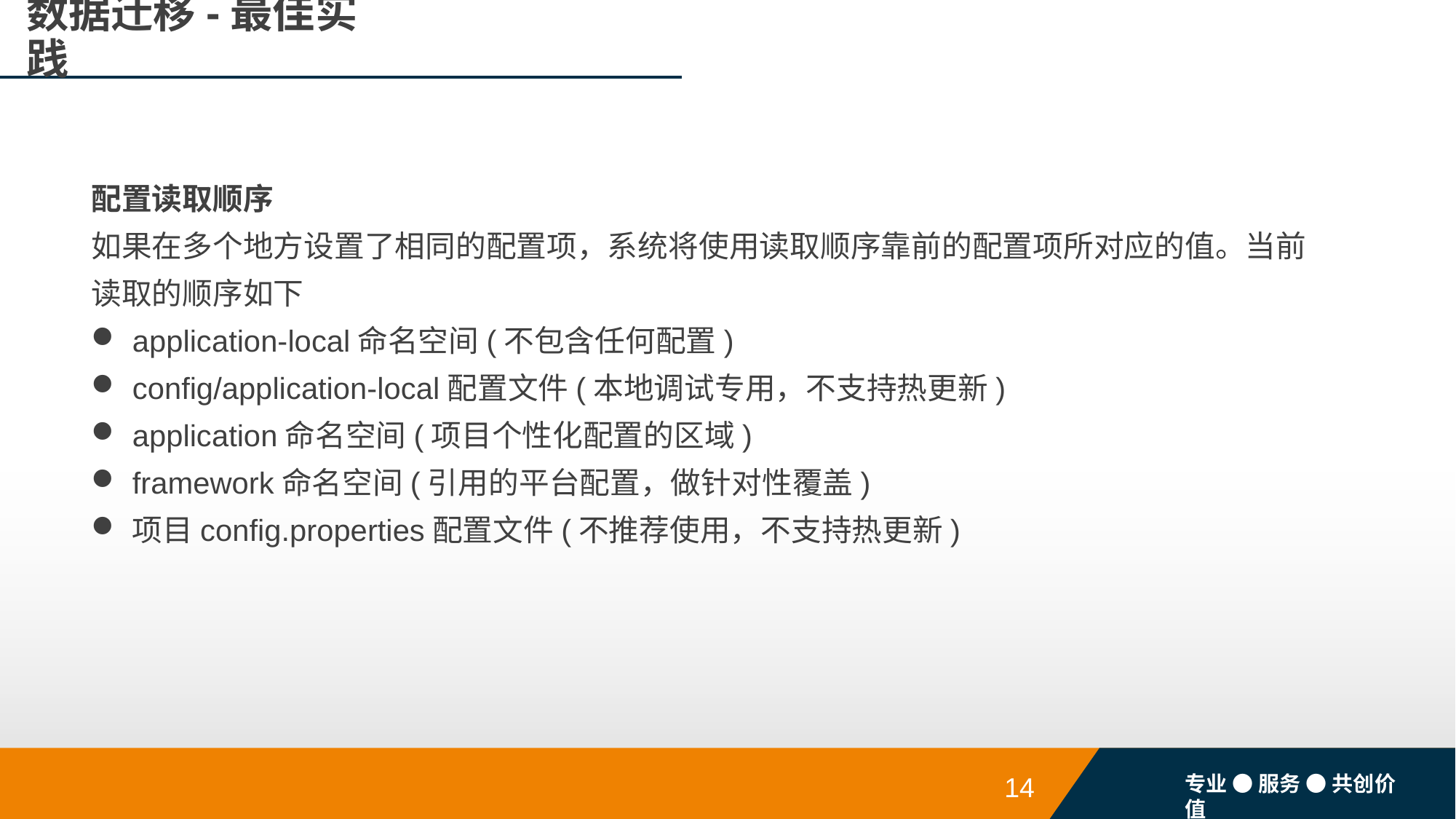

# 数据迁移-最佳实践
配置读取顺序
如果在多个地方设置了相同的配置项，系统将使用读取顺序靠前的配置项所对应的值。当前读取的顺序如下
application-local命名空间(不包含任何配置)
config/application-local配置文件(本地调试专用，不支持热更新)
application命名空间(项目个性化配置的区域)
framework命名空间(引用的平台配置，做针对性覆盖)
项目config.properties配置文件(不推荐使用，不支持热更新)